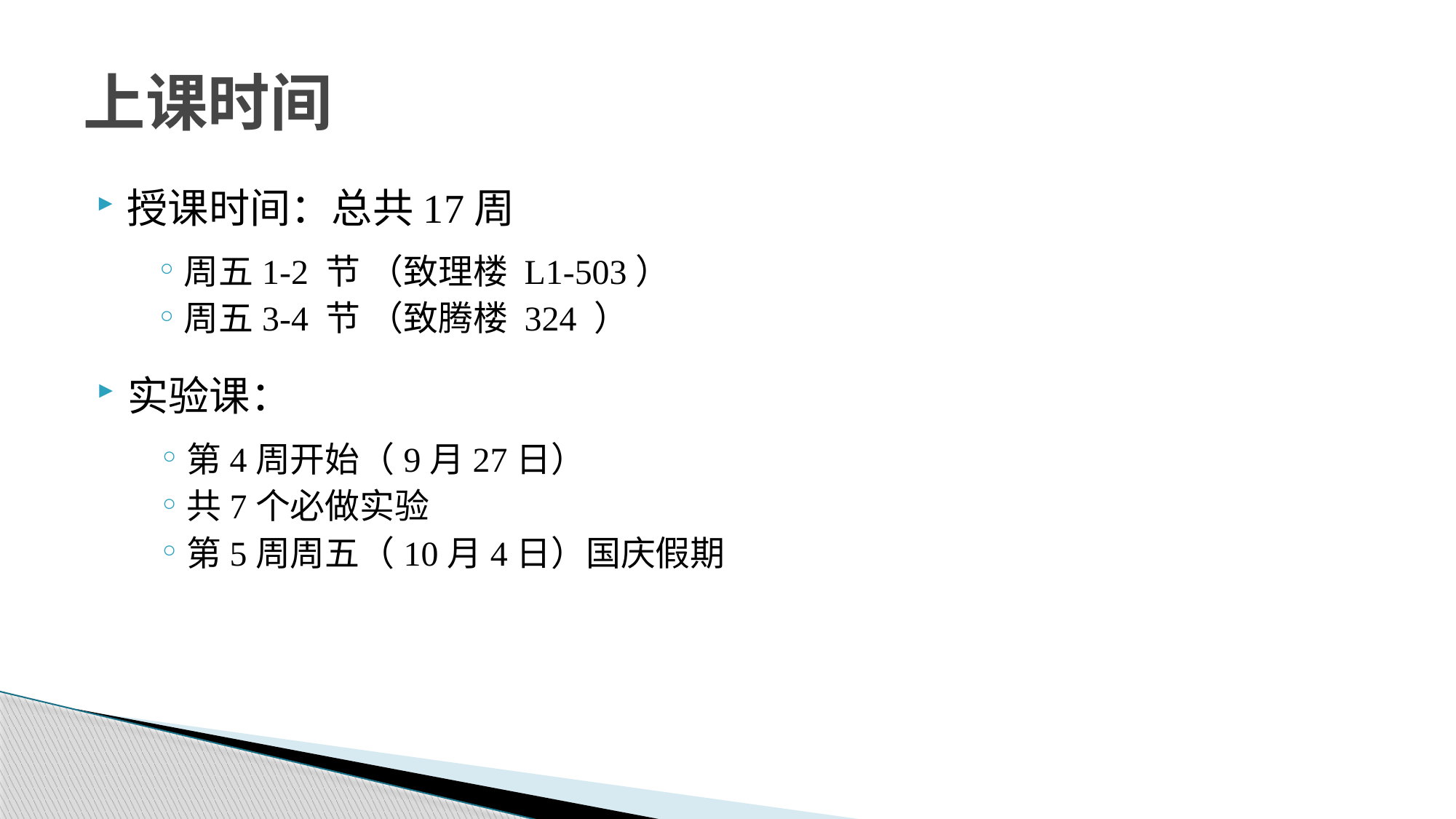

# 上课时间
授课时间：总共17周
周五1-2 节 （致理楼 L1-503）
周五3-4 节 （致腾楼 324 ）
实验课：
第4周开始（9月27日）
共7个必做实验
第5周周五（10月4日）国庆假期